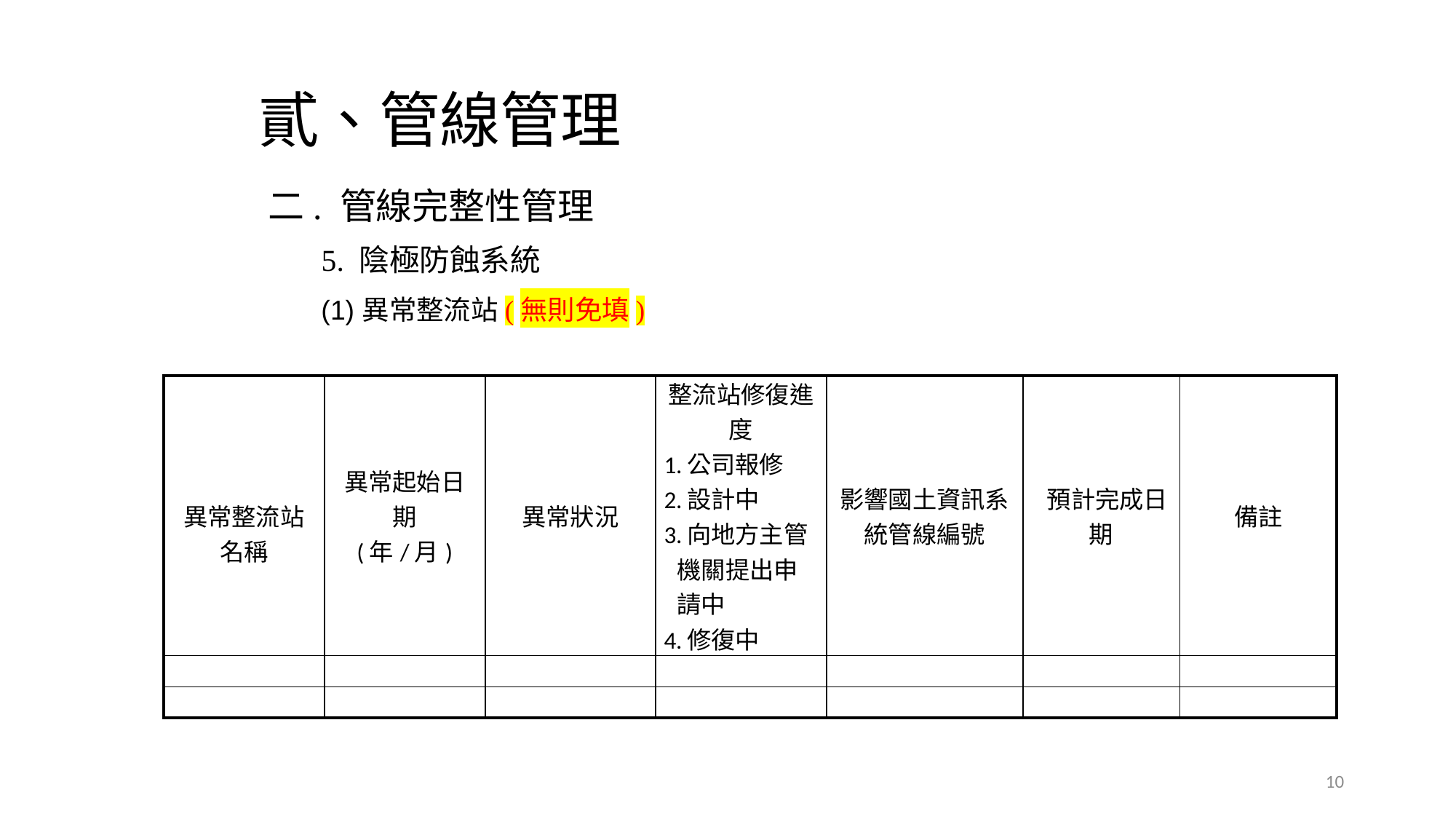

# 貳、管線管理
二. 管線完整性管理
5. 陰極防蝕系統
異常整流站(無則免填)
| 異常整流站 名稱 | 異常起始日期 (年/月) | 異常狀況 | 整流站修復進度 1.公司報修 2.設計中 3.向地方主管機關提出申請中 4.修復中 | 影響國土資訊系統管線編號 | 預計完成日期 | 備註 |
| --- | --- | --- | --- | --- | --- | --- |
|  |  |  |  |  |  |  |
|  |  |  |  |  |  |  |
10